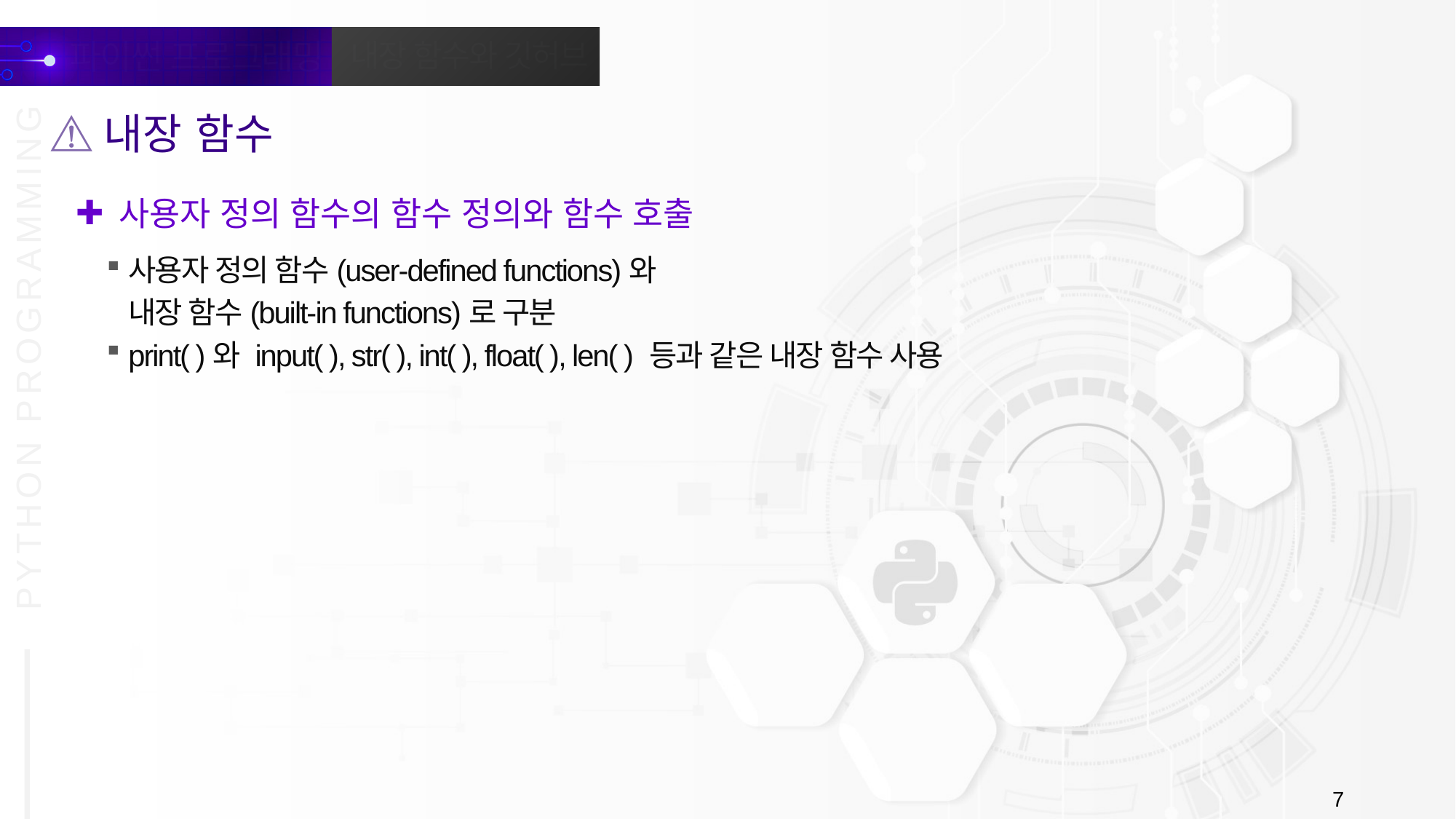

내장 함수
사용자 정의 함수의 함수 정의와 함수 호출
사용자 정의 함수(user-defined functions)와
내장 함수(built-in functions)로 구분
print( )와 input( ), str( ), int( ), float( ), len( ) 등과 같은 내장 함수 사용
7